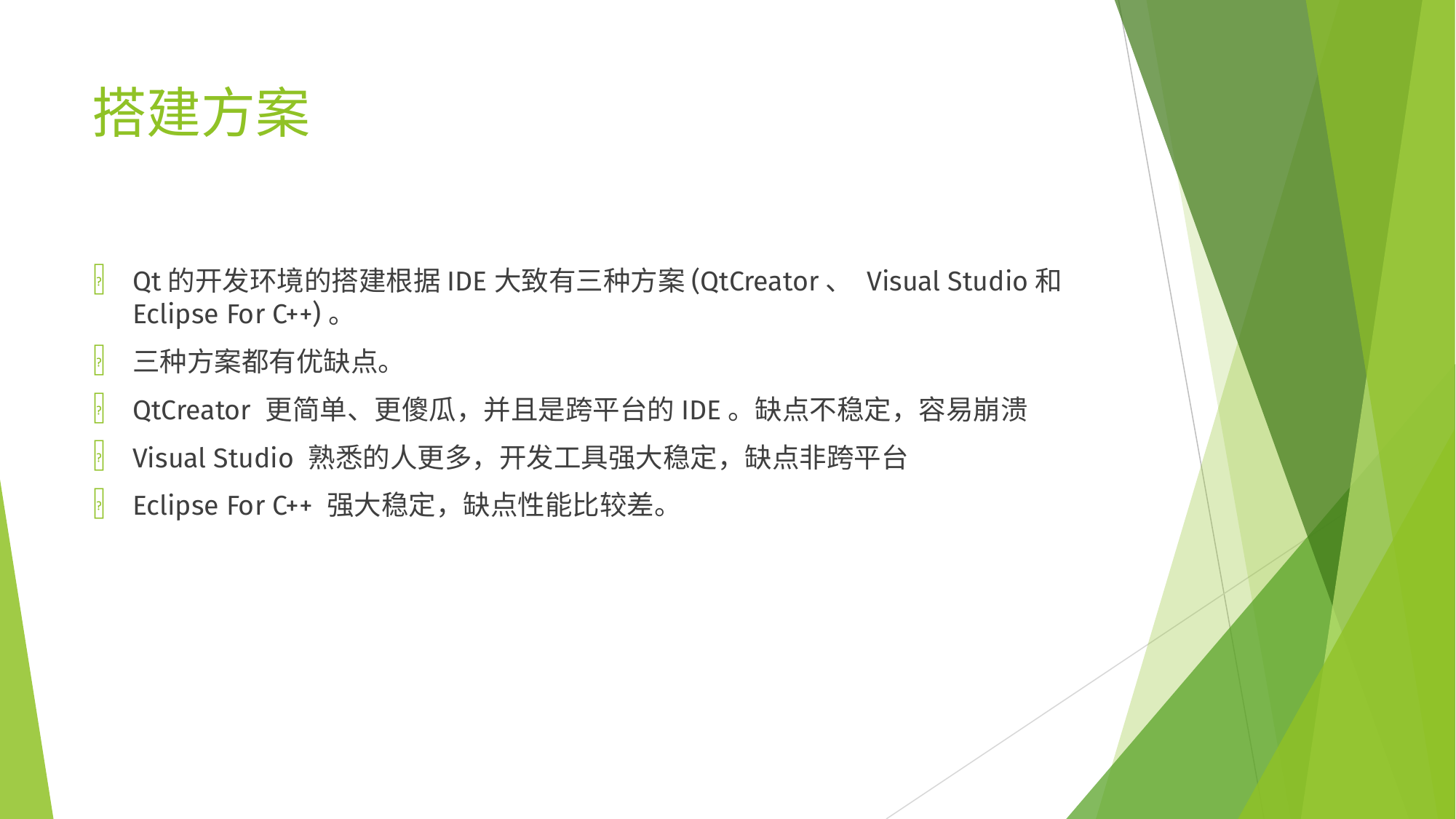

# 搭建方案
Qt的开发环境的搭建根据IDE大致有三种方案(QtCreator、 Visual Studio和Eclipse For C++)。
三种方案都有优缺点。
QtCreator 更简单、更傻瓜，并且是跨平台的IDE。缺点不稳定，容易崩溃
Visual Studio 熟悉的人更多，开发工具强大稳定，缺点非跨平台
Eclipse For C++ 强大稳定，缺点性能比较差。